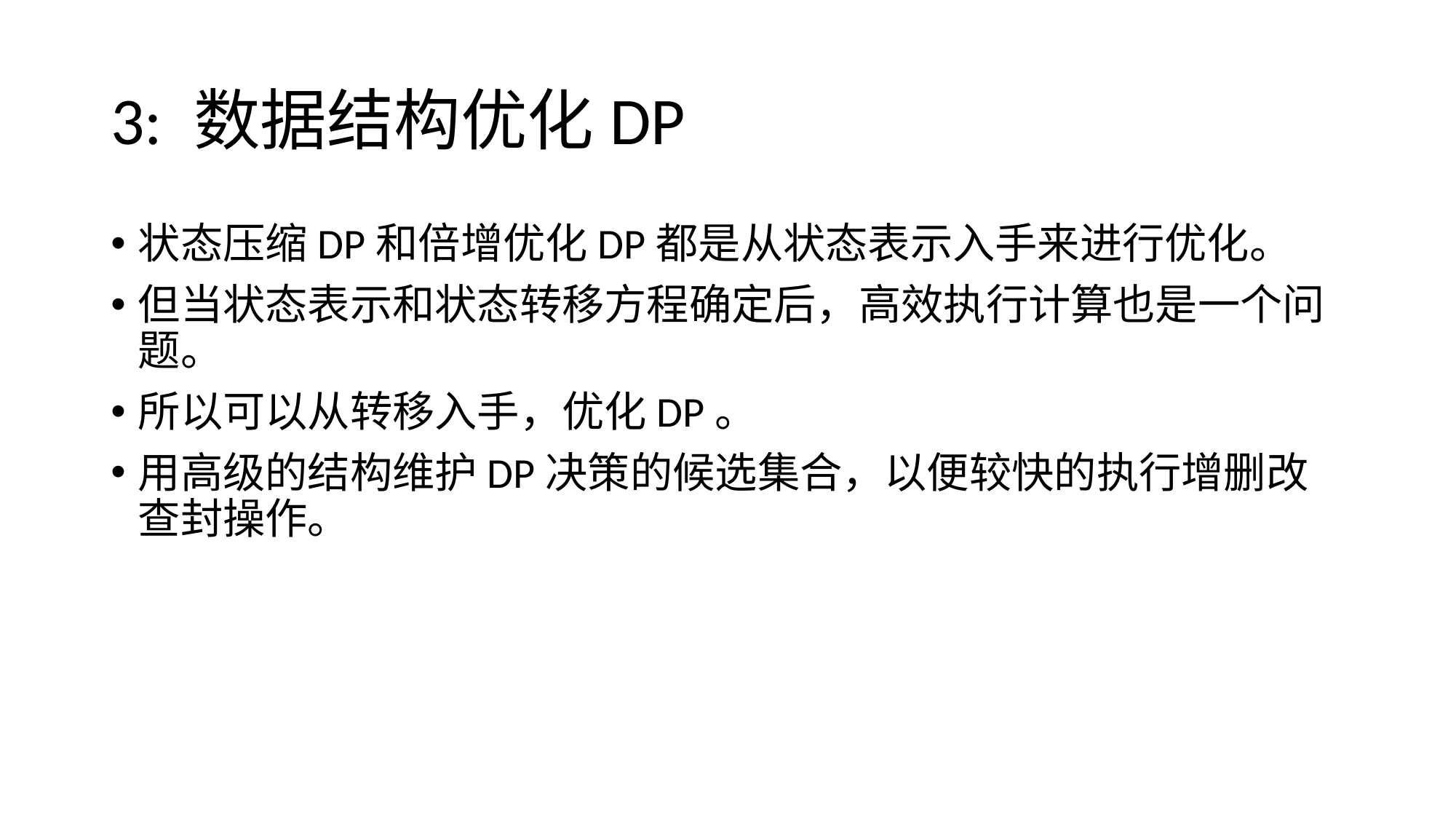

# 3: 数据结构优化DP
状态压缩DP和倍增优化DP都是从状态表示入手来进行优化。
但当状态表示和状态转移方程确定后，高效执行计算也是一个问题。
所以可以从转移入手，优化DP。
用高级的结构维护DP决策的候选集合，以便较快的执行增删改查封操作。